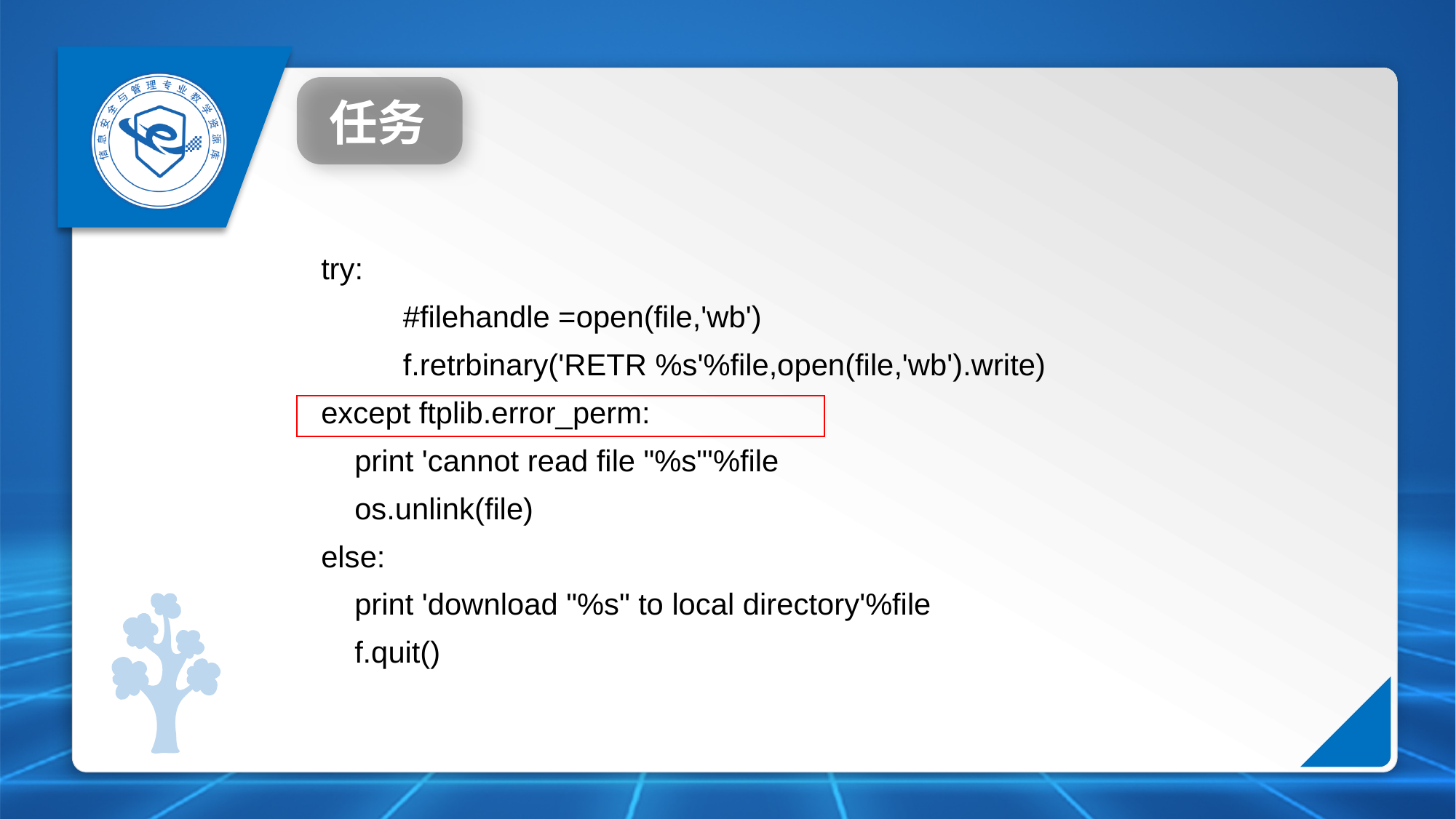

任务
try:
	#filehandle =open(file,'wb')
	f.retrbinary('RETR %s'%file,open(file,'wb').write)
except ftplib.error_perm:
    print 'cannot read file "%s"'%file
    os.unlink(file)
else:
    print 'download "%s" to local directory'%file
    f.quit()